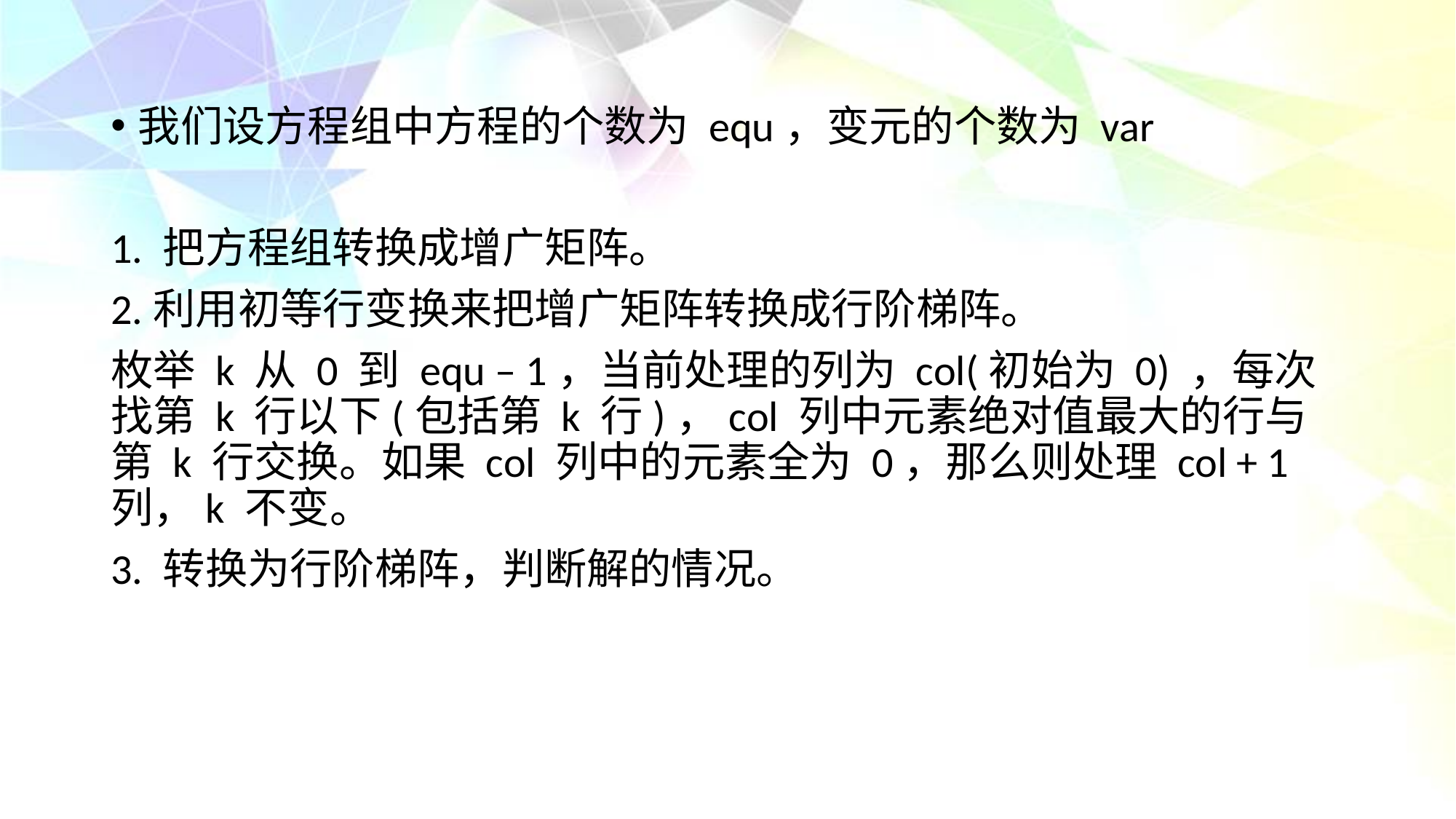

我们设方程组中方程的个数为 equ，变元的个数为 var

1. 把方程组转换成增广矩阵。
2.利用初等行变换来把增广矩阵转换成行阶梯阵。
枚举 k 从 0 到 equ – 1，当前处理的列为 col(初始为 0) ，每次找第 k 行以下(包括第 k 行)，col 列中元素绝对值最大的行与第 k 行交换。如果 col 列中的元素全为 0，那么则处理 col + 1 列，k 不变。
3. 转换为行阶梯阵，判断解的情况。